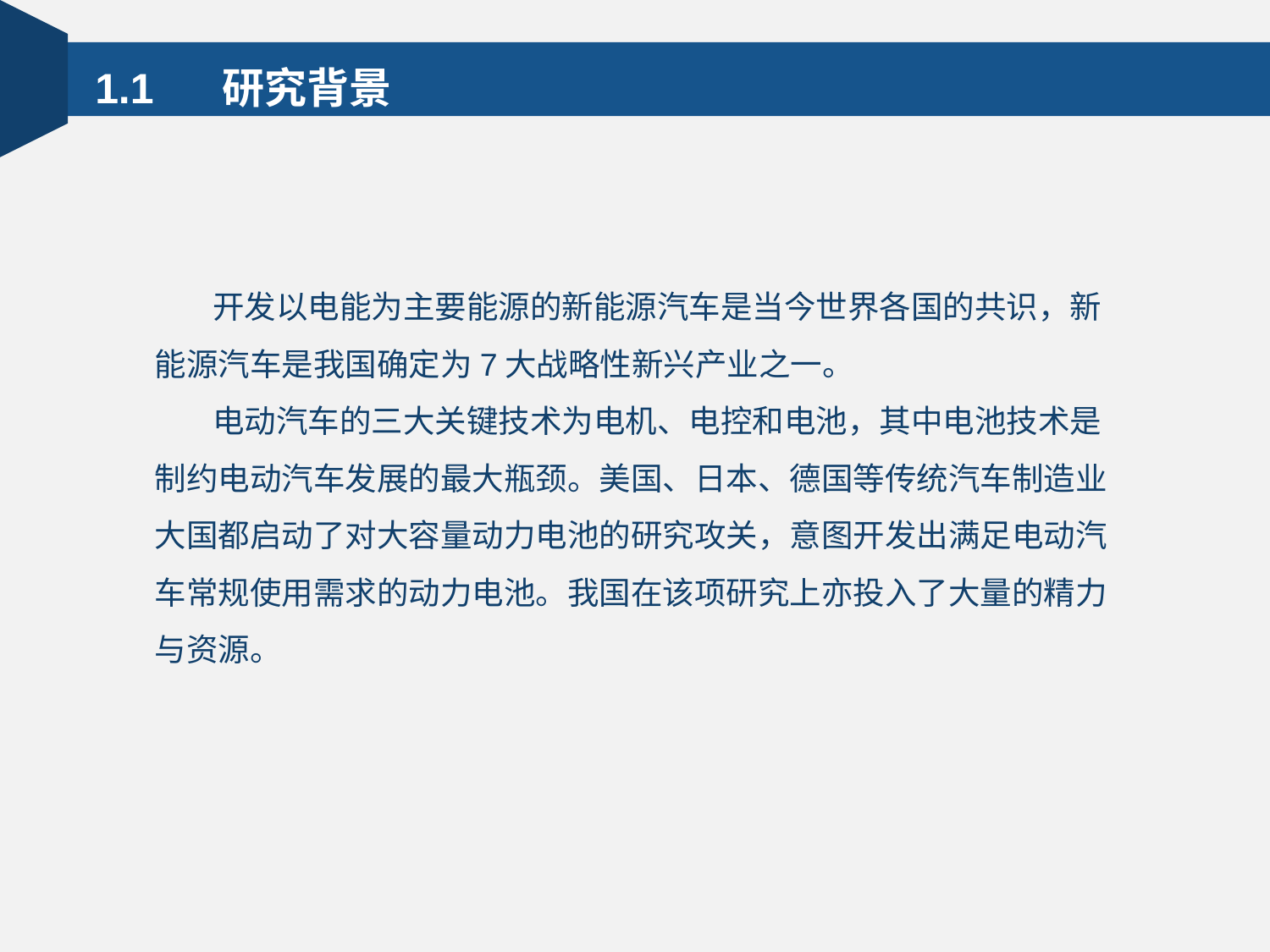

1.1	研究背景

       开发以电能为主要能源的新能源汽车是当今世界各国的共识，新能源汽车是我国确定为7大战略性新兴产业之一。
       电动汽车的三大关键技术为电机、电控和电池，其中电池技术是制约电动汽车发展的最大瓶颈。美国、日本、德国等传统汽车制造业大国都启动了对大容量动力电池的研究攻关，意图开发出满足电动汽车常规使用需求的动力电池。我国在该项研究上亦投入了大量的精力与资源。